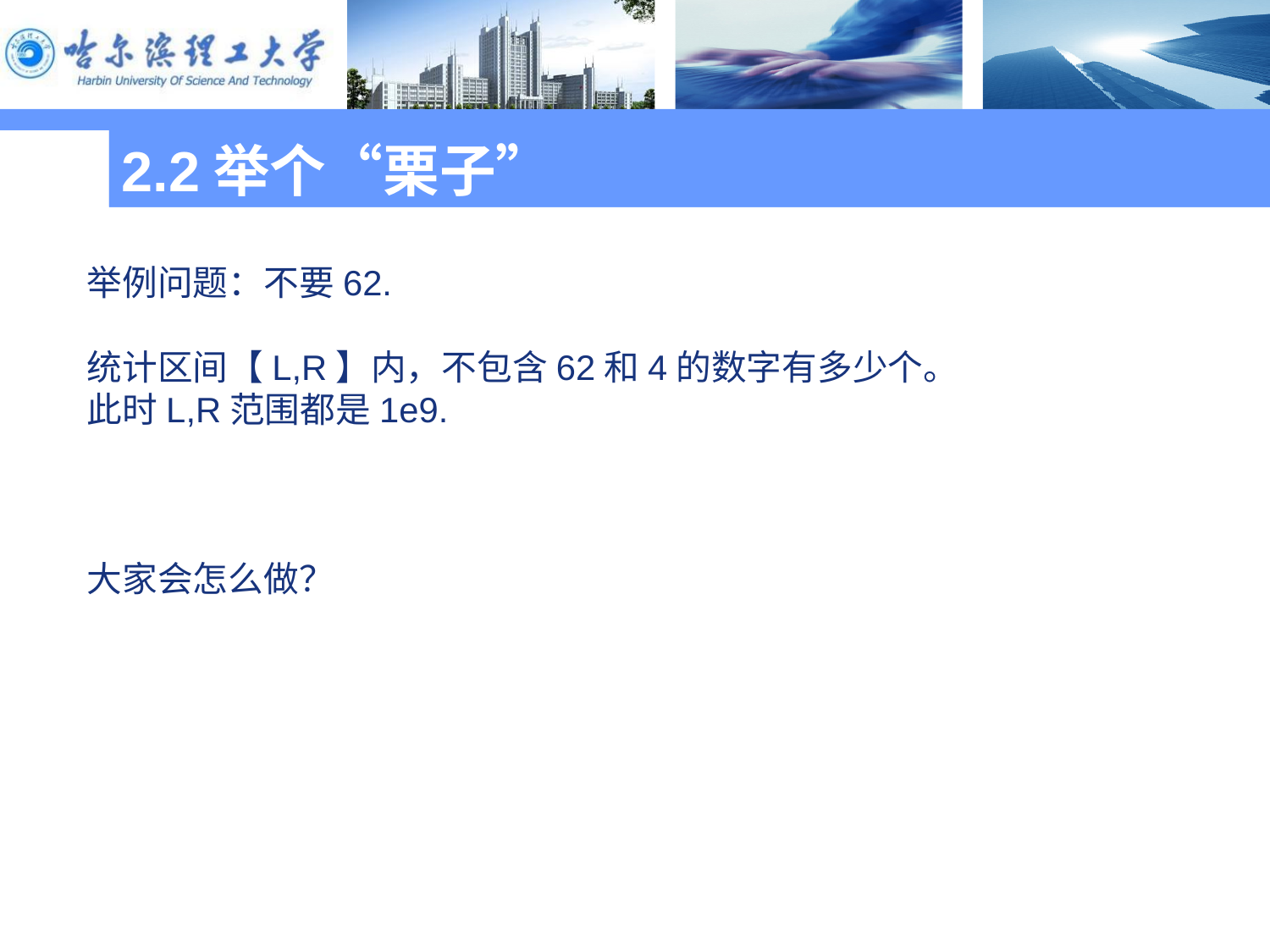

2.2举个“栗子”
举例问题：不要62.

统计区间【L,R】内，不包含62和4的数字有多少个。
此时L,R范围都是1e9.

大家会怎么做？